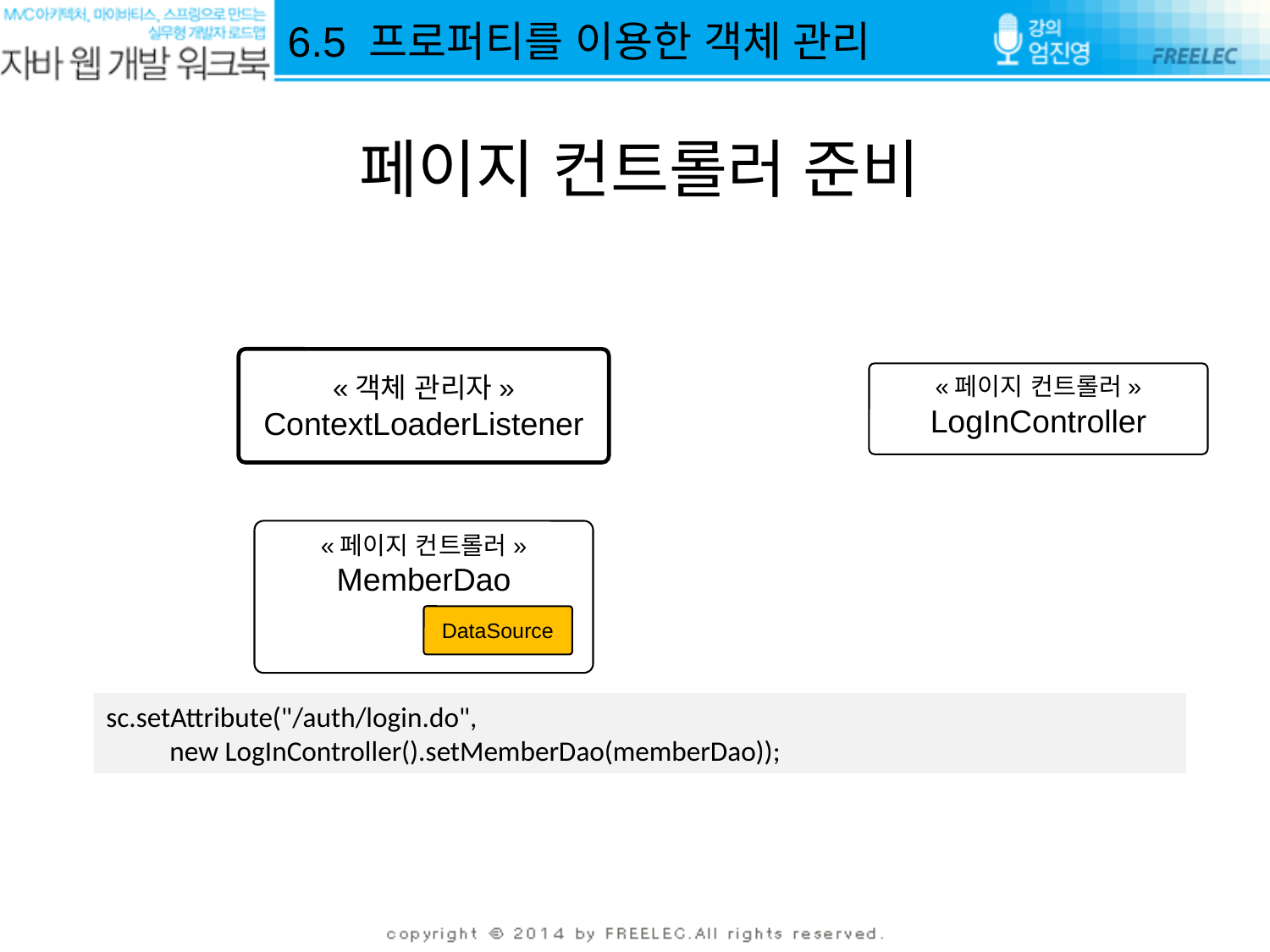

6.5 프로퍼티를 이용한 객체 관리
페이지 컨트롤러 준비
«객체 관리자»
ContextLoaderListener
«페이지 컨트롤러»
LogInController
«페이지 컨트롤러»
MemberDao
DataSource
sc.setAttribute("/auth/login.do",
          new LogInController().setMemberDao(memberDao));